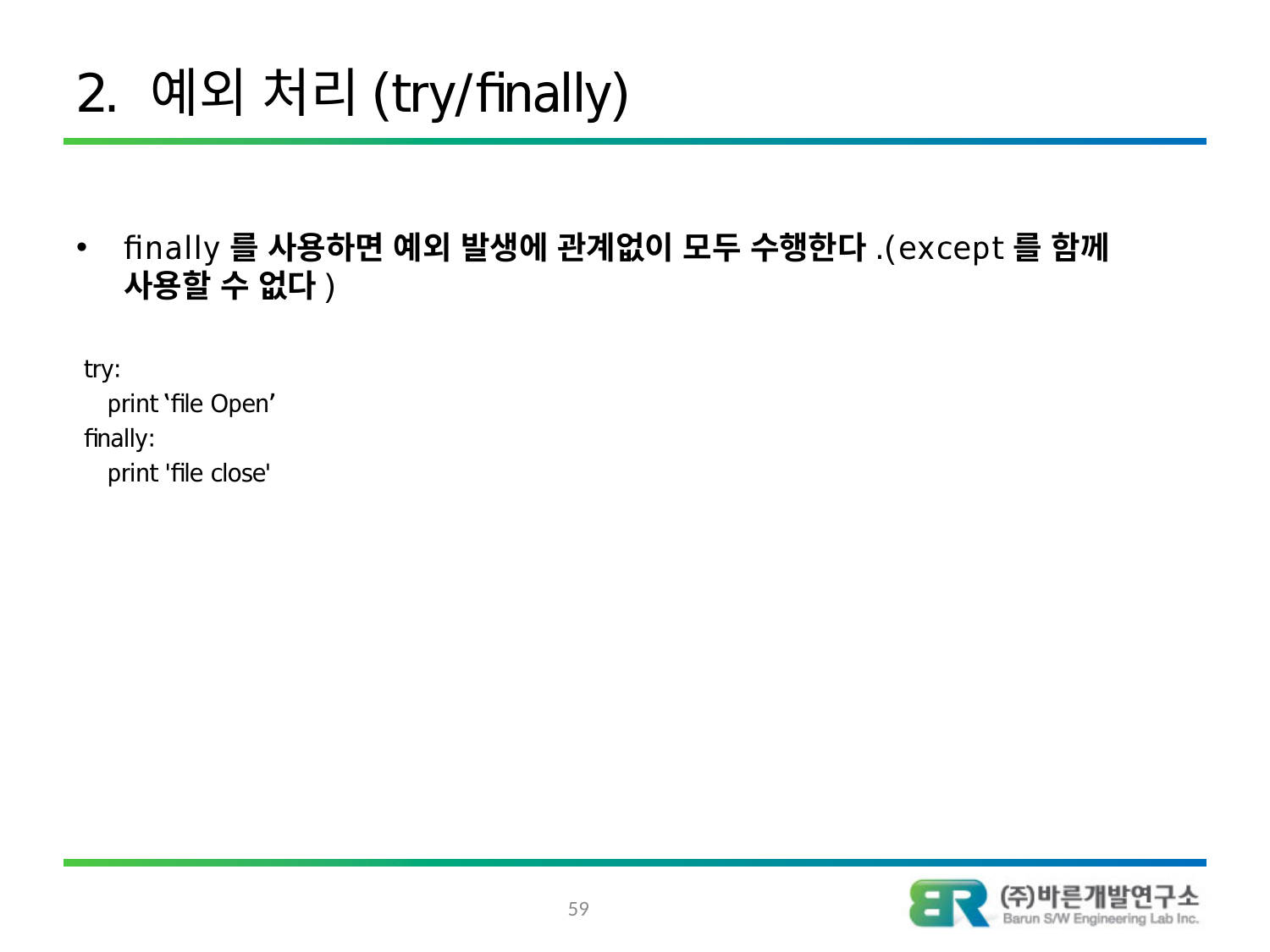

# 2. 예외 처리(try/finally)

finally를 사용하면 예외 발생에 관계없이 모두 수행한다.(except를 함께 사용할 수 없다)

 try:
    print ‘file Open’
 finally:
    print 'file close'

59